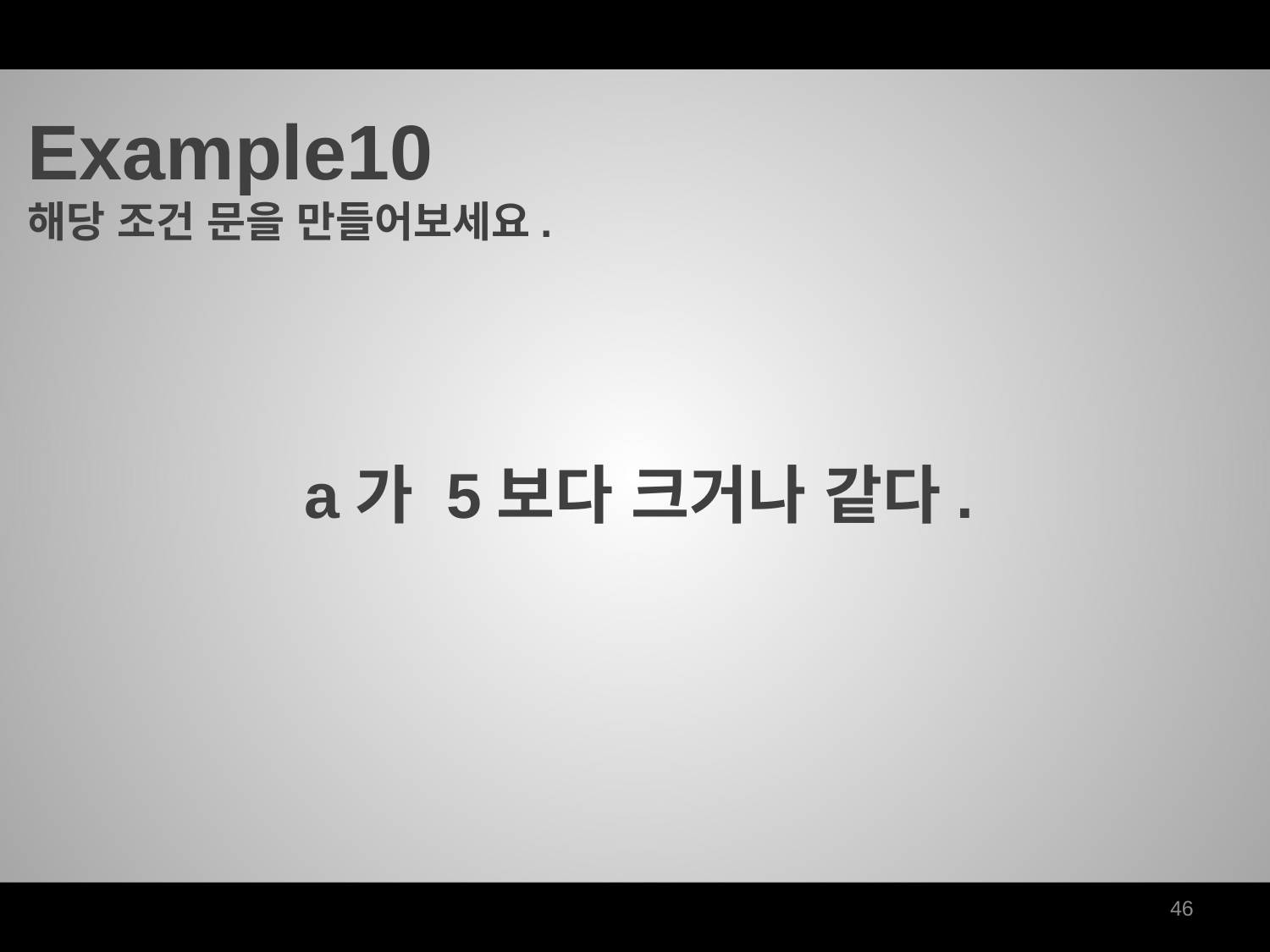

Example10
해당 조건 문을 만들어보세요.
a가 5보다 크거나 같다.
46